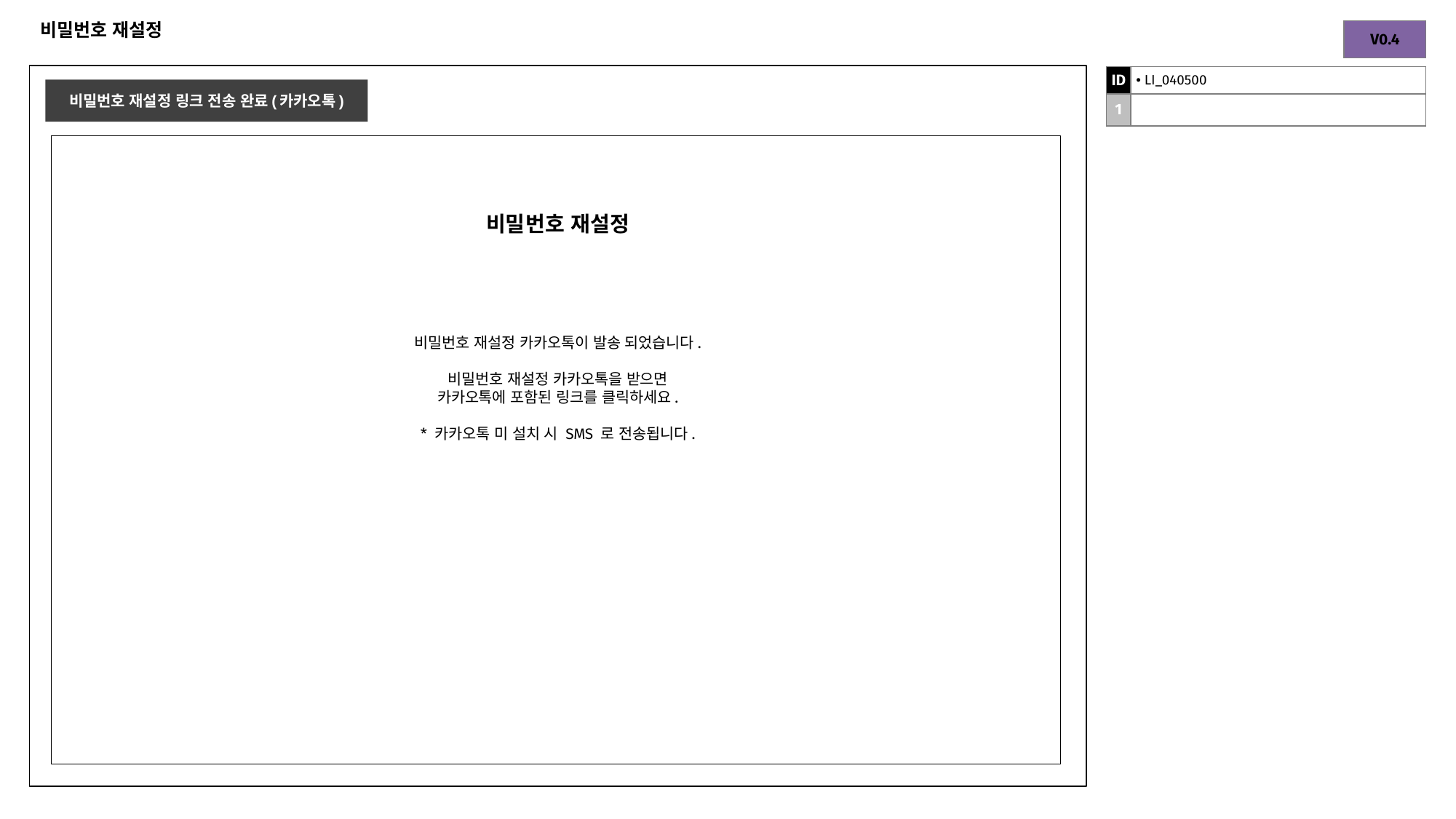

# 비밀번호 재설정
| V0.4 |
| --- |

| ID | LI\_040500 |
| --- | --- |
| 1 |  |
비밀번호 재설정 링크 전송 완료(카카오톡)

비밀번호 재설정
비밀번호 재설정 카카오톡이 발송 되었습니다.

비밀번호 재설정 카카오톡을 받으면
카카오톡에 포함된 링크를 클릭하세요.

* 카카오톡 미 설치 시 SMS 로 전송됩니다.